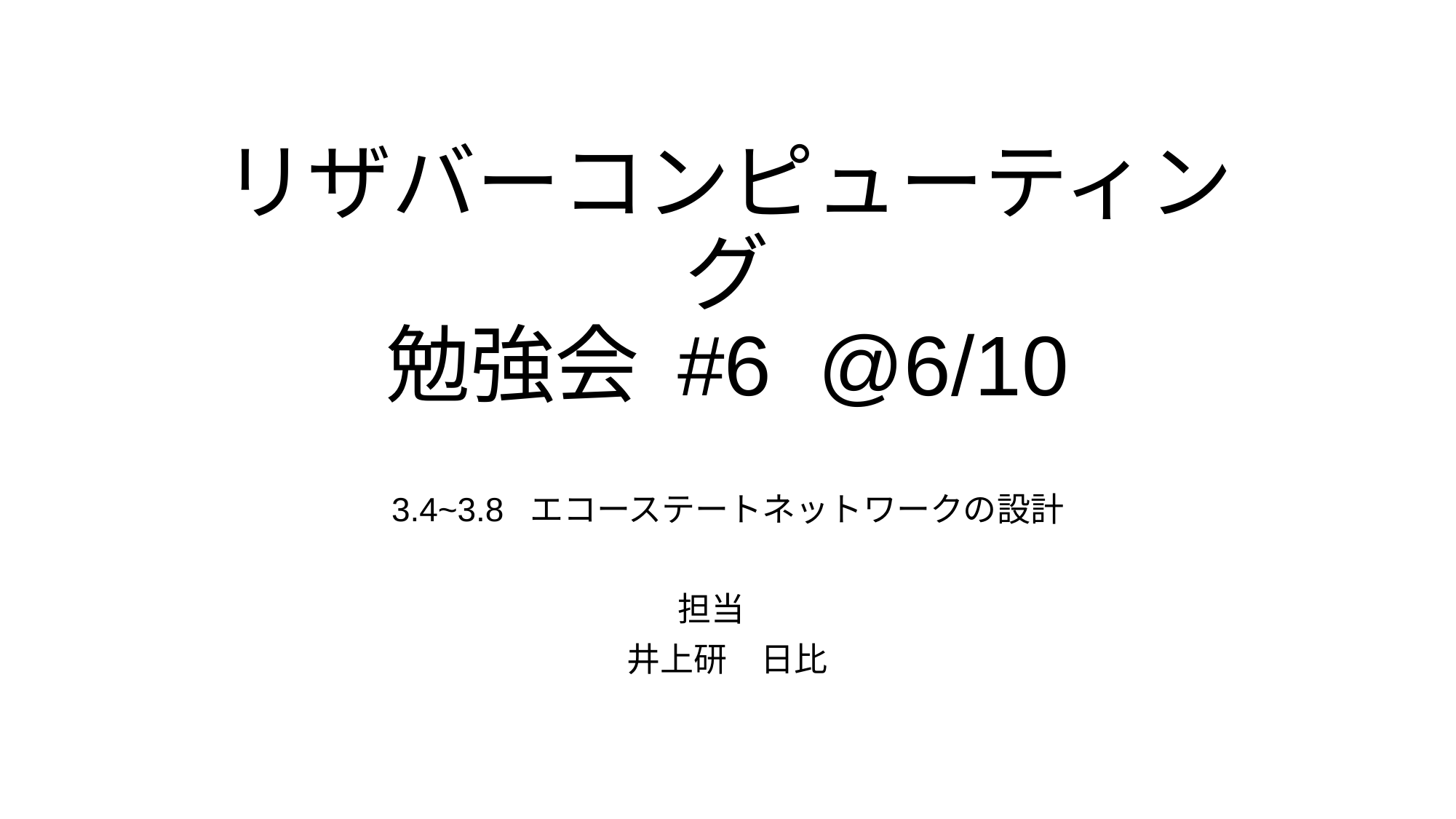

# リザバーコンピューティング 勉強会 #6  @6/10
3.4~3.8  エコーステートネットワークの設計

担当
井上研　日比